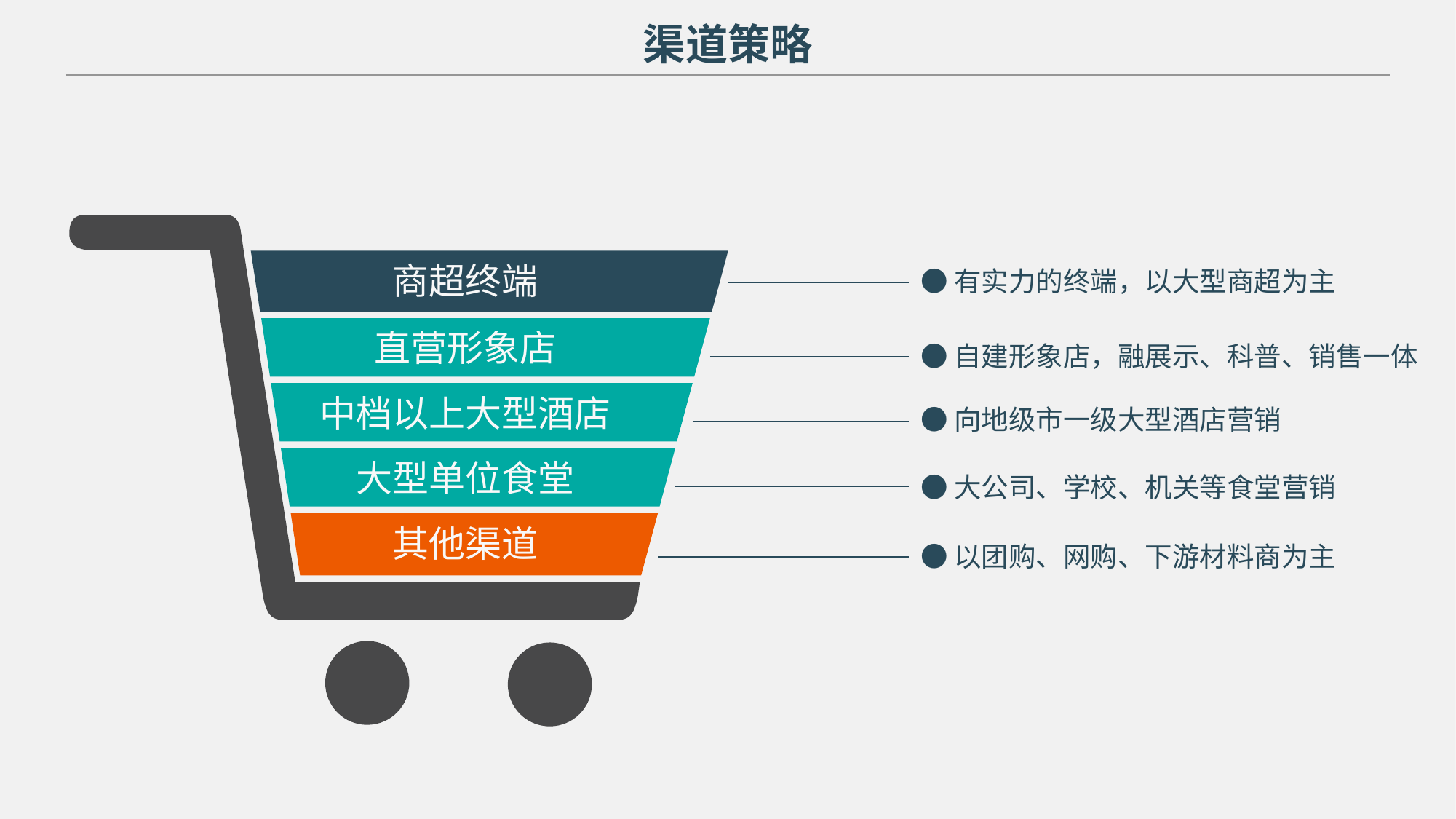

渠道策略

商超终端
●有实力的终端，以大型商超为主

直营形象店
●自建形象店，融展示、科普、销售一体

中档以上大型酒店
●向地级市一级大型酒店营销

大型单位食堂
●大公司、学校、机关等食堂营销

其他渠道
●以团购、网购、下游材料商为主